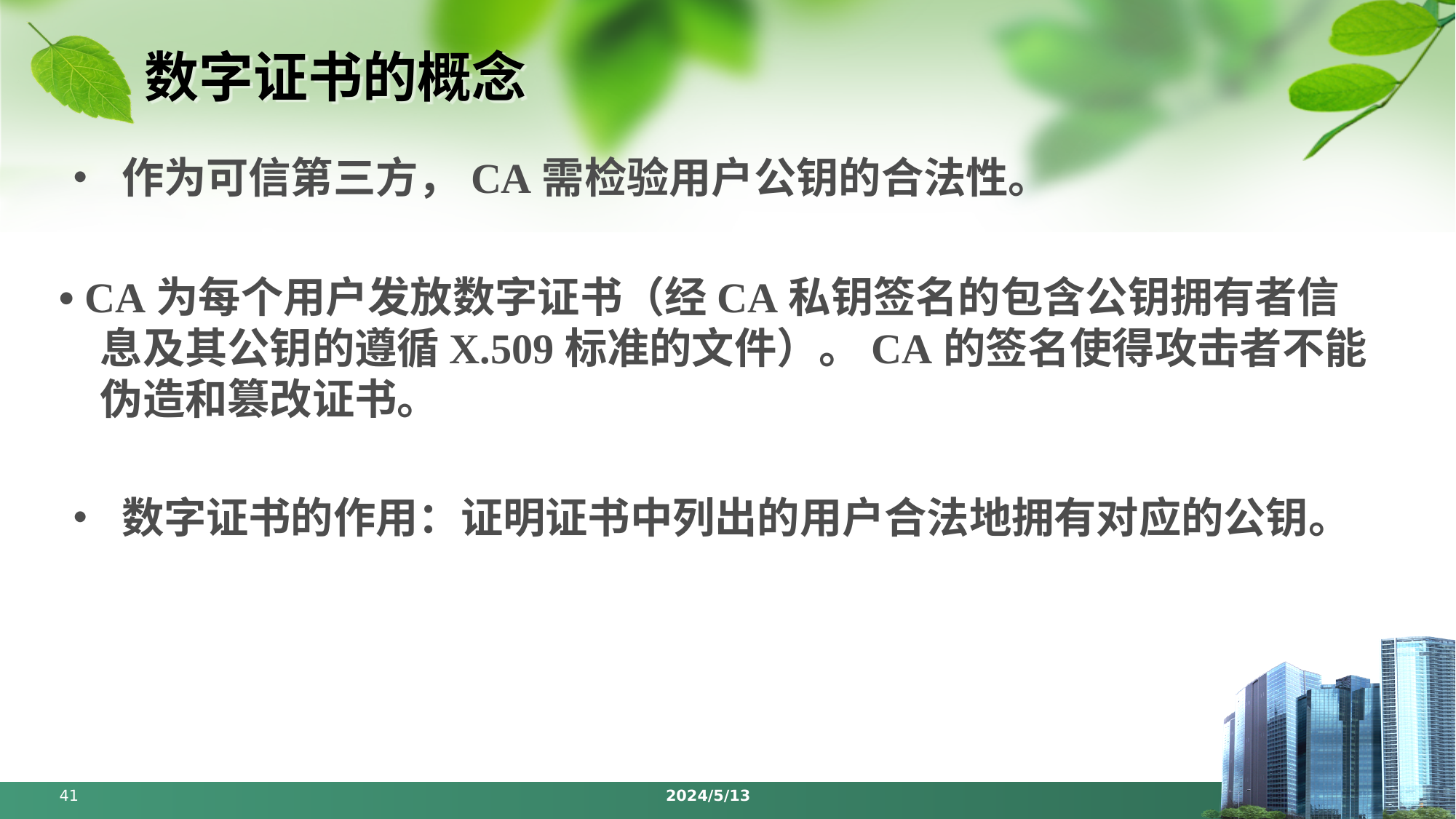

# 数字证书的概念
• 作为可信第三方，CA需检验用户公钥的合法性。

• CA为每个用户发放数字证书（经CA私钥签名的包含公钥拥有者信息及其公钥的遵循X.509标准的文件）。CA的签名使得攻击者不能伪造和篡改证书。

• 数字证书的作用：证明证书中列出的用户合法地拥有对应的公钥。
41
2024/5/13